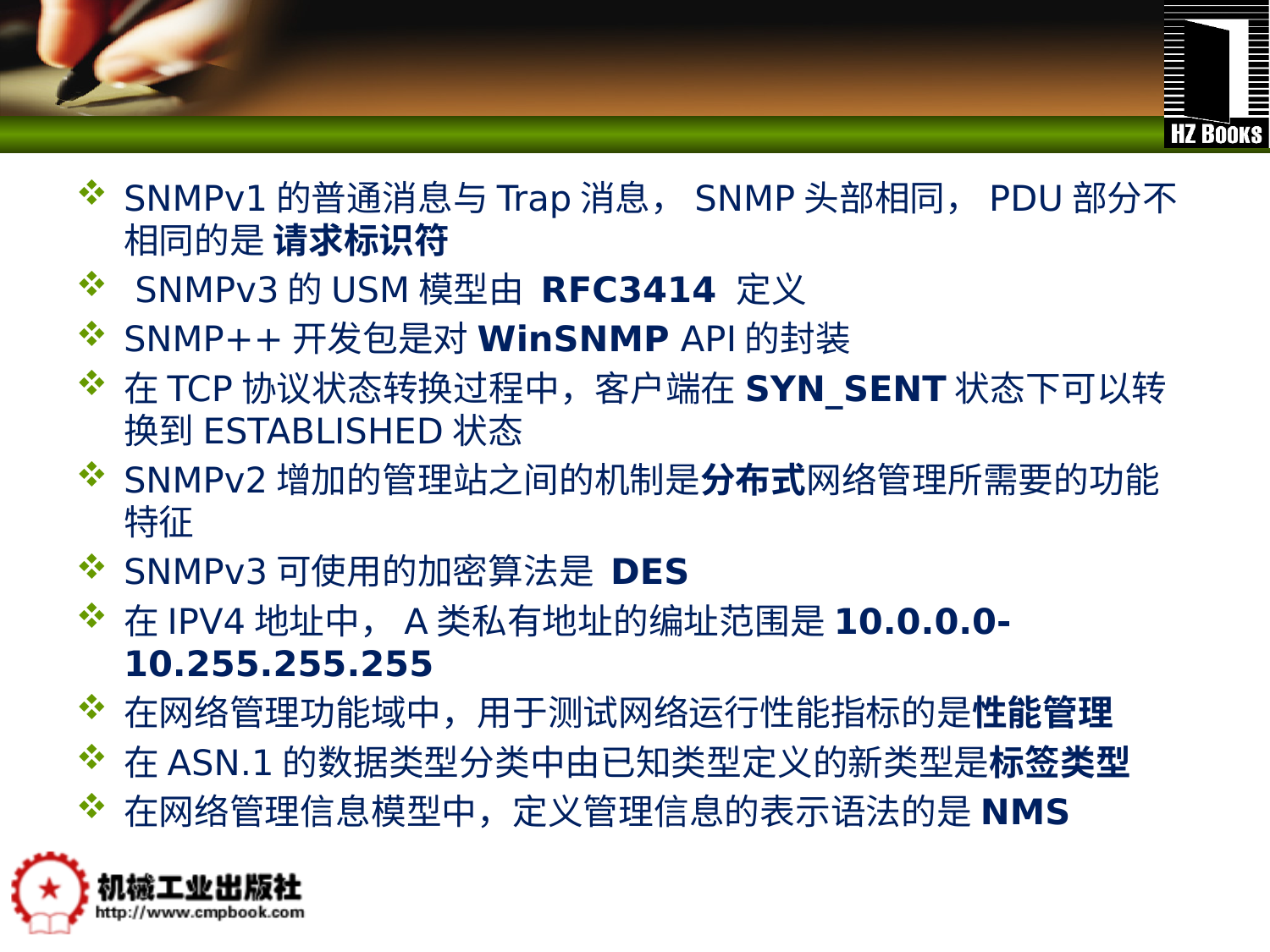

#
SNMPv1的普通消息与Trap消息，SNMP头部相同，PDU部分不相同的是 请求标识符
 SNMPv3的USM模型由 RFC3414 定义
SNMP++开发包是对WinSNMP API的封装
在TCP协议状态转换过程中，客户端在SYN_SENT状态下可以转换到ESTABLISHED状态
SNMPv2增加的管理站之间的机制是分布式网络管理所需要的功能特征
SNMPv3可使用的加密算法是 DES
在IPV4地址中，A类私有地址的编址范围是10.0.0.0-10.255.255.255
在网络管理功能域中，用于测试网络运行性能指标的是性能管理
在ASN.1的数据类型分类中由已知类型定义的新类型是标签类型
在网络管理信息模型中，定义管理信息的表示语法的是NMS